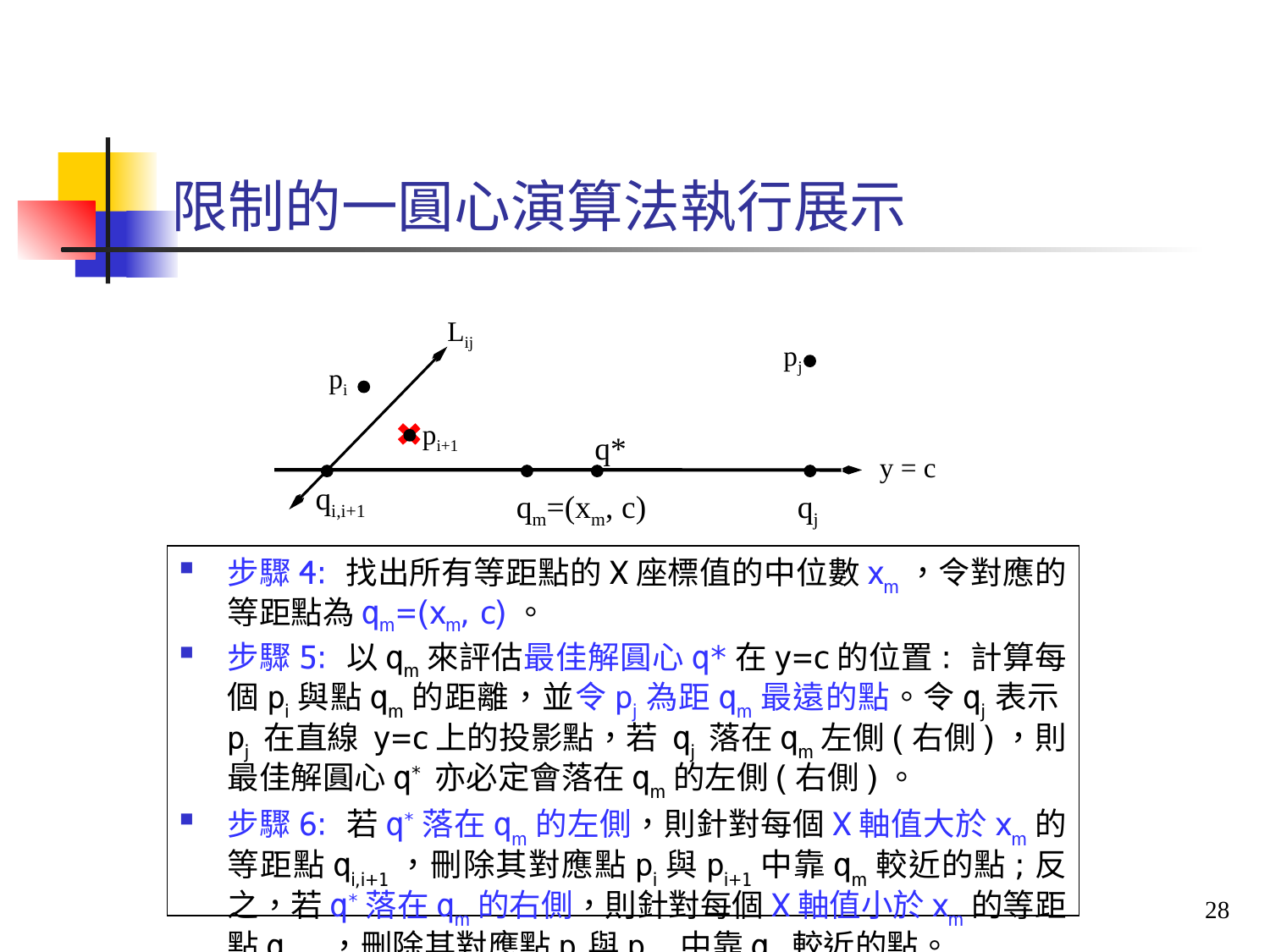

限制的一圓心演算法執行展示
Lij
pj

pi

pi+1

q*

y = c

qi,i+1
qm=(xm, c)
qj
步驟4: 找出所有等距點的X座標值的中位數xm，令對應的等距點為qm=(xm, c)。
步驟5: 以qm來評估最佳解圓心q*在y=c的位置: 計算每個pi與點qm的距離，並令pj為距qm最遠的點。令qj表示pj 在直線 y=c上的投影點，若 qj 落在qm左側(右側)，則最佳解圓心q* 亦必定會落在qm的左側(右側)。
步驟6: 若q*落在qm的左側，則針對每個X軸值大於xm的等距點qi,i+1，刪除其對應點pi與pi+1中靠qm較近的點;反之，若q*落在qm的右側，則針對每個X軸值小於xm的等距點qi,i+1，刪除其對應點pi與pi+1中靠qm較近的點。
28